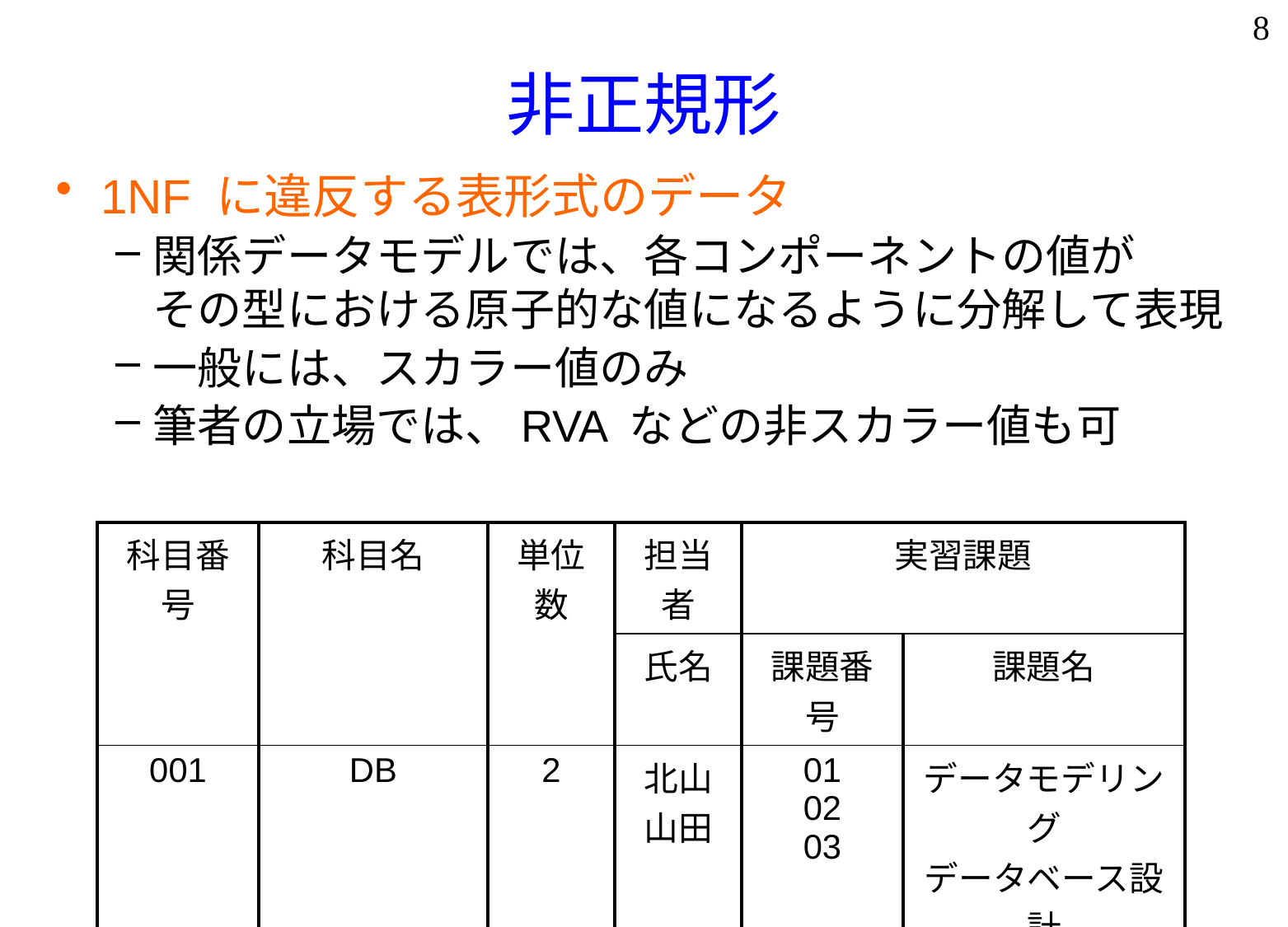

8
# 非正規形
1NF に違反する表形式のデータ
関係データモデルでは、各コンポーネントの値が
その型における原子的な値になるように分解して表現
一般には、スカラー値のみ
筆者の立場では、RVA などの非スカラー値も可
| 科目番号 | 科目名 | 単位数 | 担当者 | 実習課題 |  |
| --- | --- | --- | --- | --- | --- |
|  |  |  | 氏名 | 課題番号 | 課題名 |
| 001 | DB | 2 | 北山 山田 | 01 02 03 | データモデリング データベース設計 SQL |
| 002 | プログラミング | 3 | 鈴木 山田 | 01 02 | Cプログラミング システムコール |